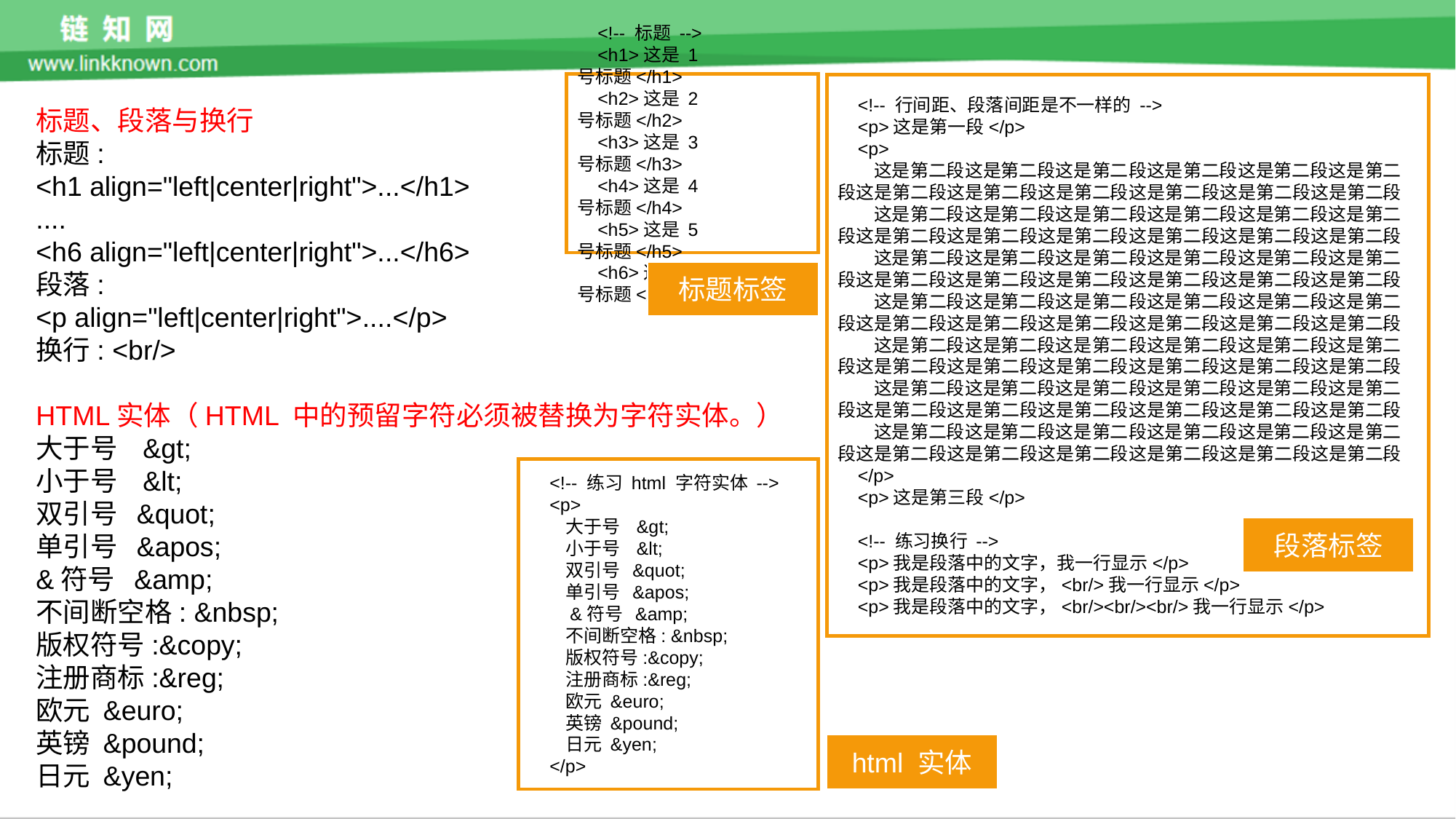

<!-- 标题 -->
    <h1>这是 1 号标题</h1>
    <h2>这是 2 号标题</h2>
    <h3>这是 3 号标题</h3>
    <h4>这是 4 号标题</h4>
    <h5>这是 5 号标题</h5>
    <h6>这是 6 号标题</h6>
    <!-- 行间距、段落间距是不一样的 -->
    <p>这是第一段</p>
    <p>
        这是第二段这是第二段这是第二段这是第二段这是第二段这是第二段这是第二段这是第二段这是第二段这是第二段这是第二段这是第二段
        这是第二段这是第二段这是第二段这是第二段这是第二段这是第二段这是第二段这是第二段这是第二段这是第二段这是第二段这是第二段
        这是第二段这是第二段这是第二段这是第二段这是第二段这是第二段这是第二段这是第二段这是第二段这是第二段这是第二段这是第二段
        这是第二段这是第二段这是第二段这是第二段这是第二段这是第二段这是第二段这是第二段这是第二段这是第二段这是第二段这是第二段
        这是第二段这是第二段这是第二段这是第二段这是第二段这是第二段这是第二段这是第二段这是第二段这是第二段这是第二段这是第二段
        这是第二段这是第二段这是第二段这是第二段这是第二段这是第二段这是第二段这是第二段这是第二段这是第二段这是第二段这是第二段
        这是第二段这是第二段这是第二段这是第二段这是第二段这是第二段这是第二段这是第二段这是第二段这是第二段这是第二段这是第二段
    </p>
    <p>这是第三段</p>

    <!-- 练习换行 -->
    <p>我是段落中的文字，我一行显示</p>
    <p>我是段落中的文字，<br/>我一行显示</p>
    <p>我是段落中的文字，<br/><br/><br/>我一行显示</p>
标题、段落与换行
标题:
<h1 align="left|center|right">...</h1>
....
<h6 align="left|center|right">...</h6>
段落:
<p align="left|center|right">....</p>
换行: <br/>

HTML实体（HTML 中的预留字符必须被替换为字符实体。）
大于号   &gt;
小于号   &lt;
双引号  &quot;
单引号  &apos;
&符号  &amp;
不间断空格: &nbsp;
版权符号:&copy;
注册商标:&reg;
欧元 &euro;
英镑 &pound;
日元 &yen;
标题标签
    <!-- 练习 html 字符实体 -->
    <p>
        大于号   &gt;
        小于号   &lt;
        双引号  &quot;
        单引号  &apos;
        &符号  &amp;
        不间断空格: &nbsp;
        版权符号:&copy;
        注册商标:&reg;
        欧元 &euro;
        英镑 &pound;
        日元 &yen;
    </p>
段落标签
html 实体